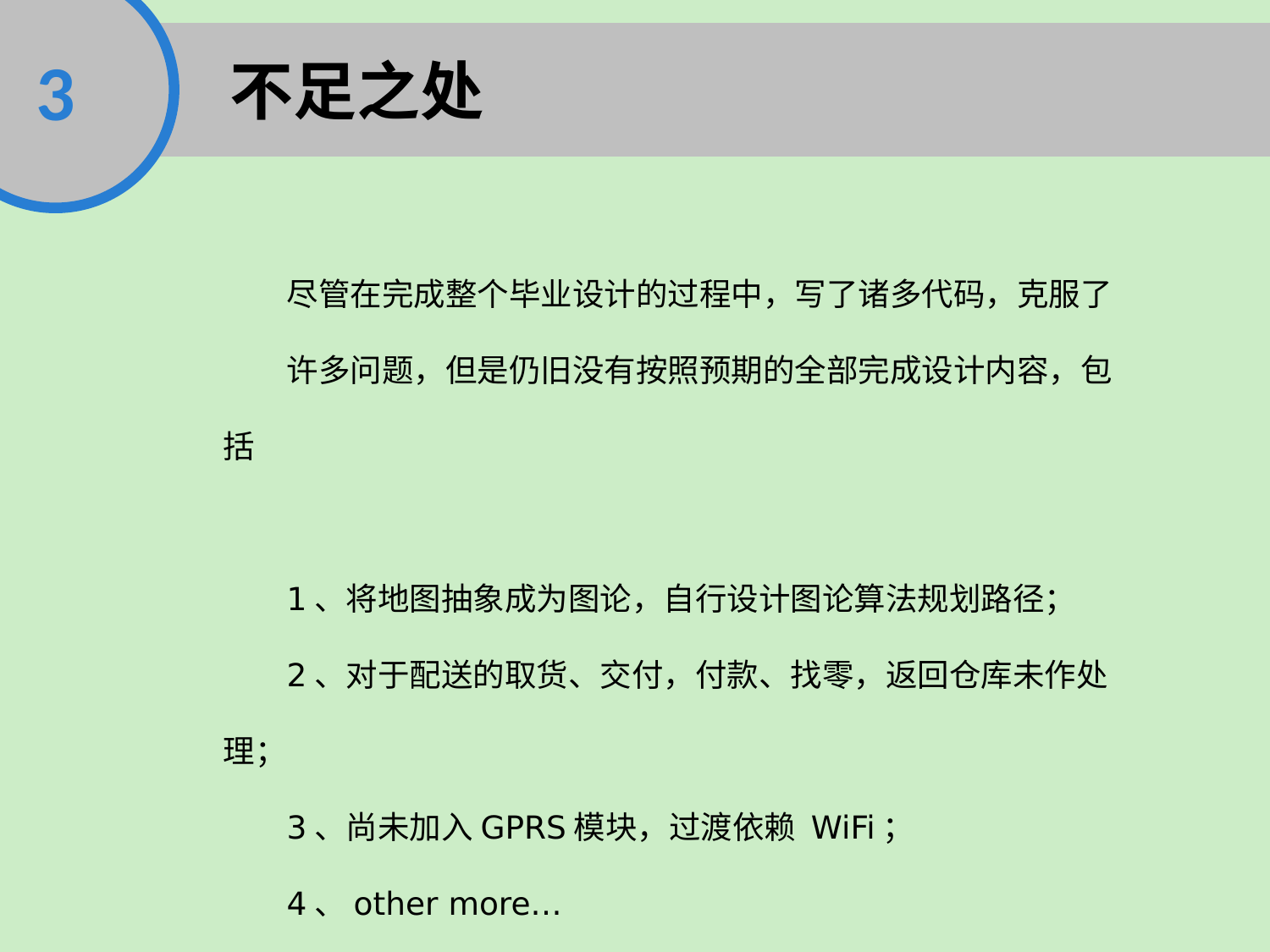

3

不足之处
尽管在完成整个毕业设计的过程中，写了诸多代码，克服了
许多问题，但是仍旧没有按照预期的全部完成设计内容，包括

1、将地图抽象成为图论，自行设计图论算法规划路径；
2、对于配送的取货、交付，付款、找零，返回仓库未作处理；
3、尚未加入GPRS模块，过渡依赖 WiFi；
4、other more…

如果时间充足，条件允许，我愿意以研究的心态，做好这些工作